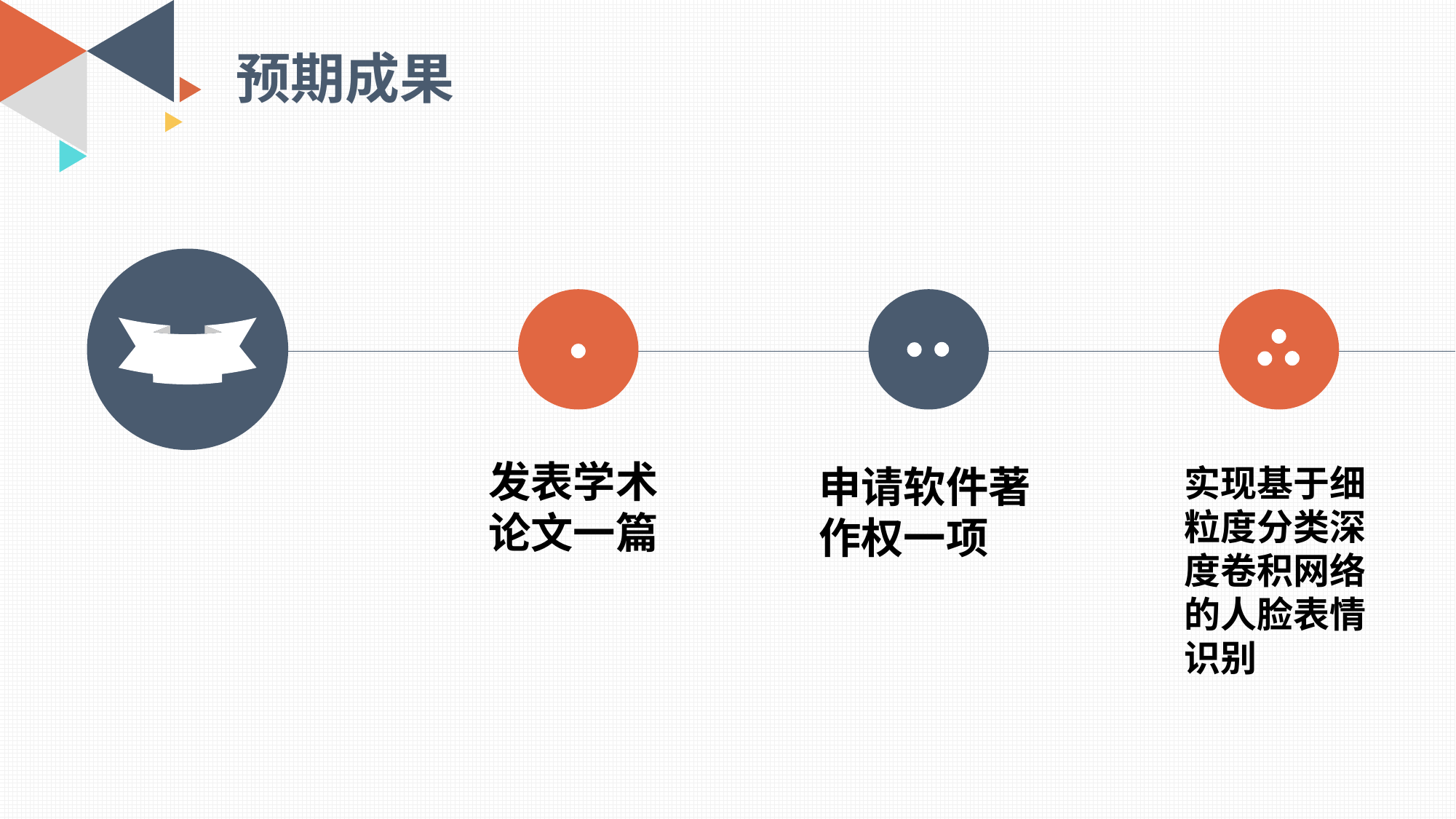

预期成果

发表学术论文一篇

申请软件著作权一项
实现基于细粒度分类深度卷积网络的人脸表情识别